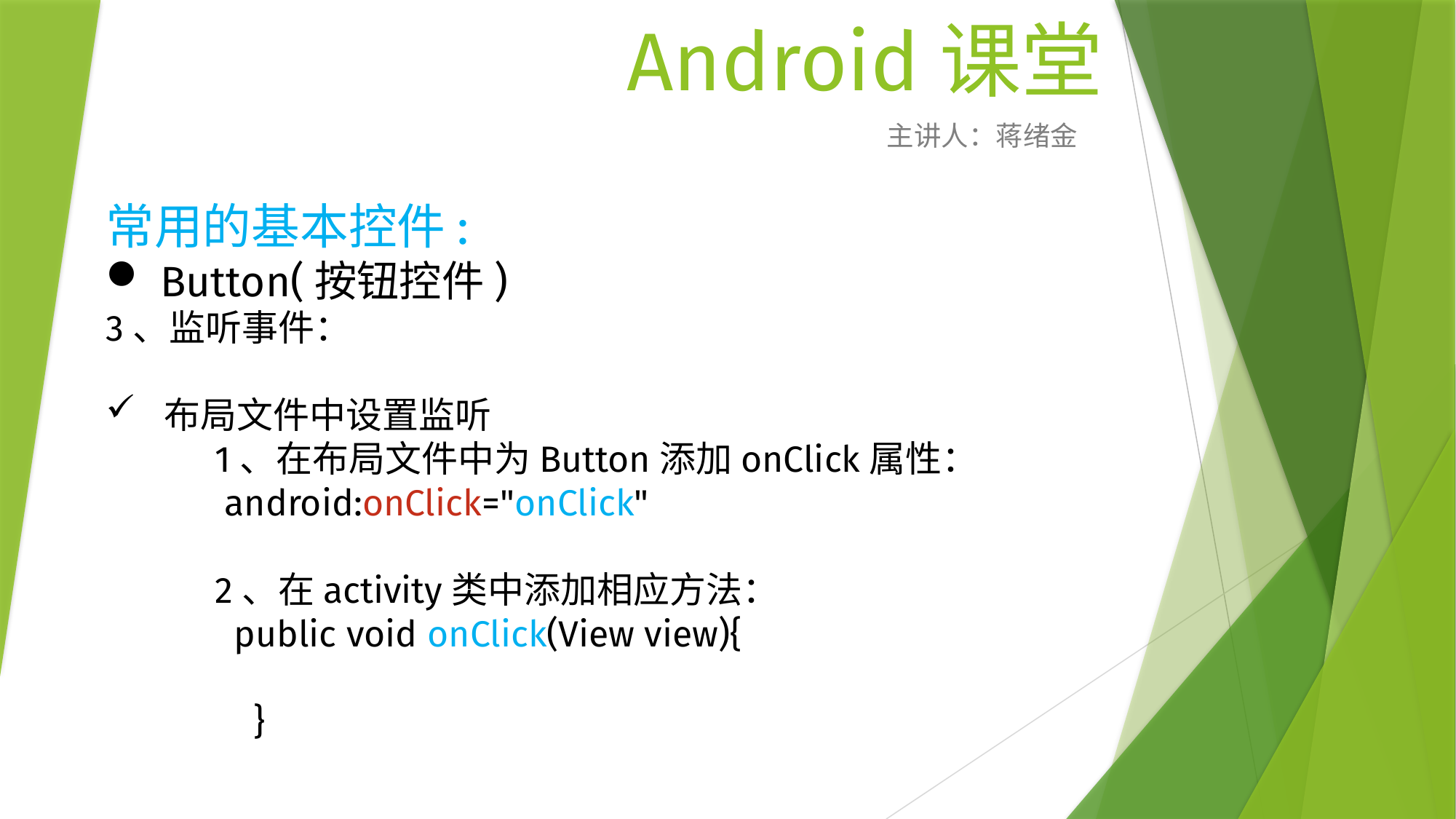

# Android课堂
主讲人：蒋绪金
常用的基本控件:
Button(按钮控件)
3、监听事件：

 布局文件中设置监听
	1、在布局文件中为Button添加onClick属性：
	 android:onClick="onClick"

	2、在activity类中添加相应方法：
  	  public void onClick(View view){

	    }